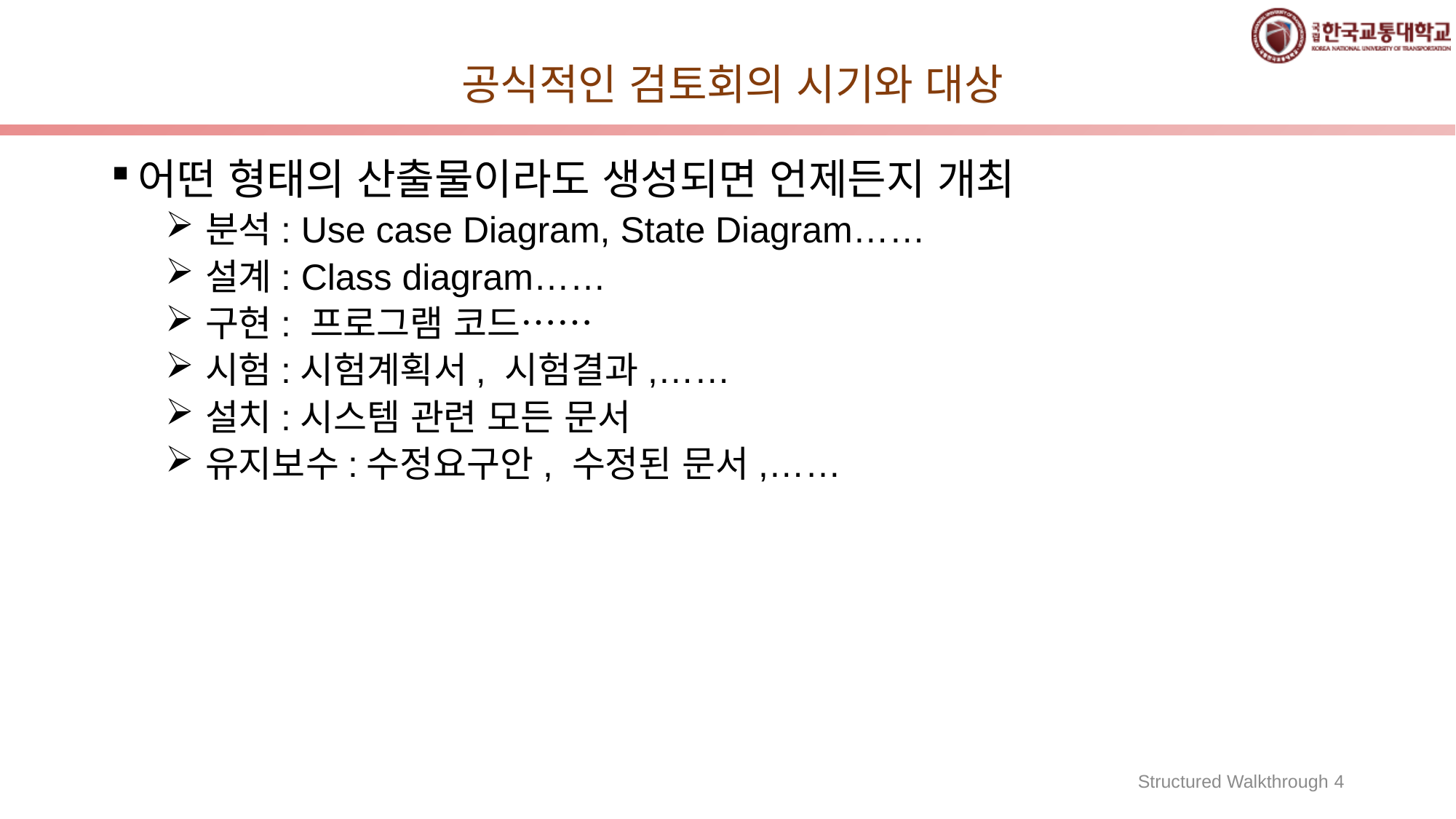

# 공식적인 검토회의 시기와 대상
어떤 형태의 산출물이라도 생성되면 언제든지 개최
분석: Use case Diagram, State Diagram……
설계: Class diagram……
구현: 프로그램 코드……
시험:시험계획서, 시험결과,……
설치:시스템 관련 모든 문서
유지보수:수정요구안, 수정된 문서,……
Structured Walkthrough 4